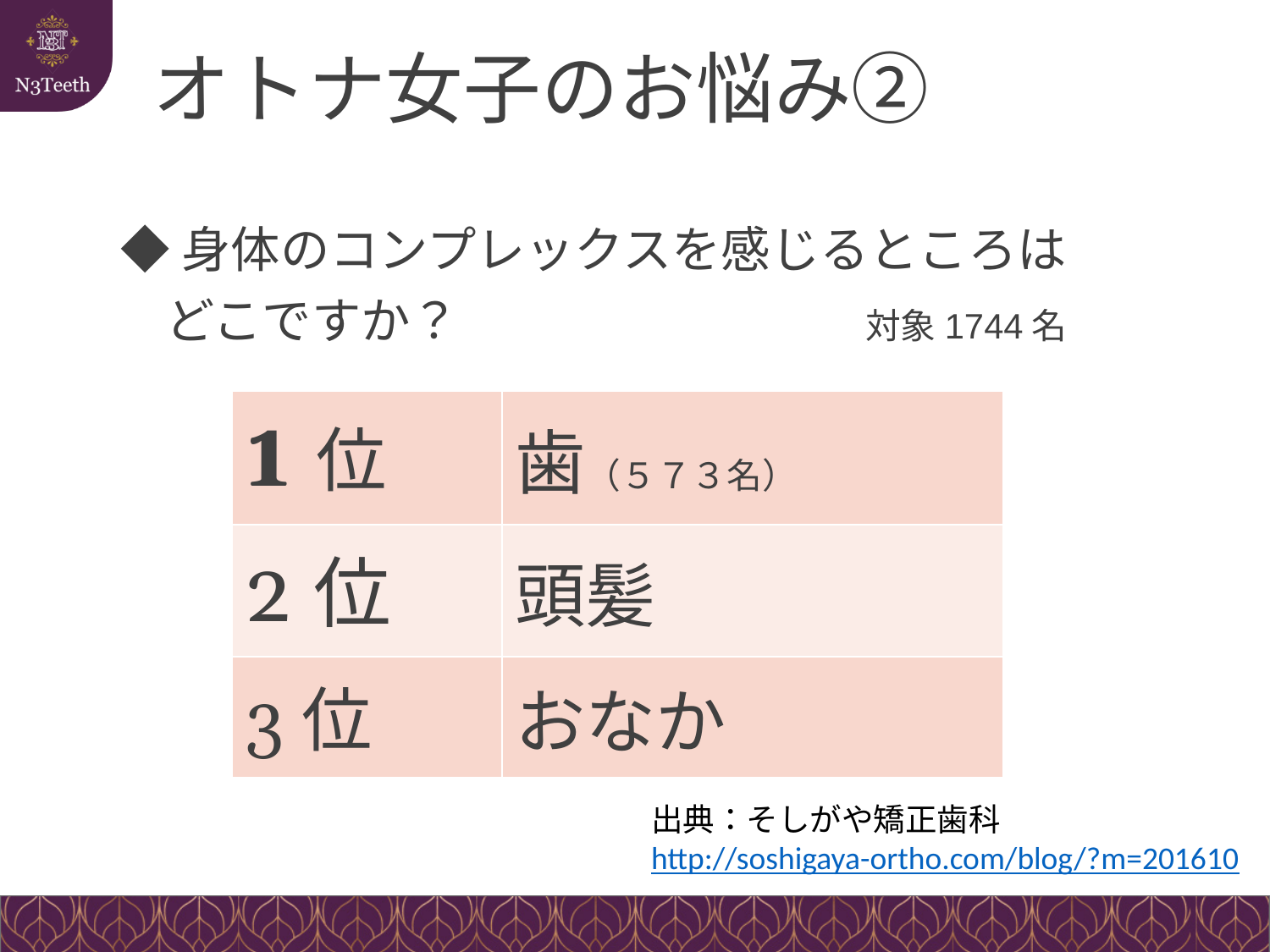

# オトナ女子のお悩み②
◆身体のコンプレックスを感じるところは
   どこですか？　　　　　　　　 対象1744名

| 1位 | 歯（５７３名） |
| --- | --- |
| 2位 | 頭髪 |
| 3位 | おなか |
出典：そしがや矯正歯科
http://soshigaya-ortho.com/blog/?m=201610